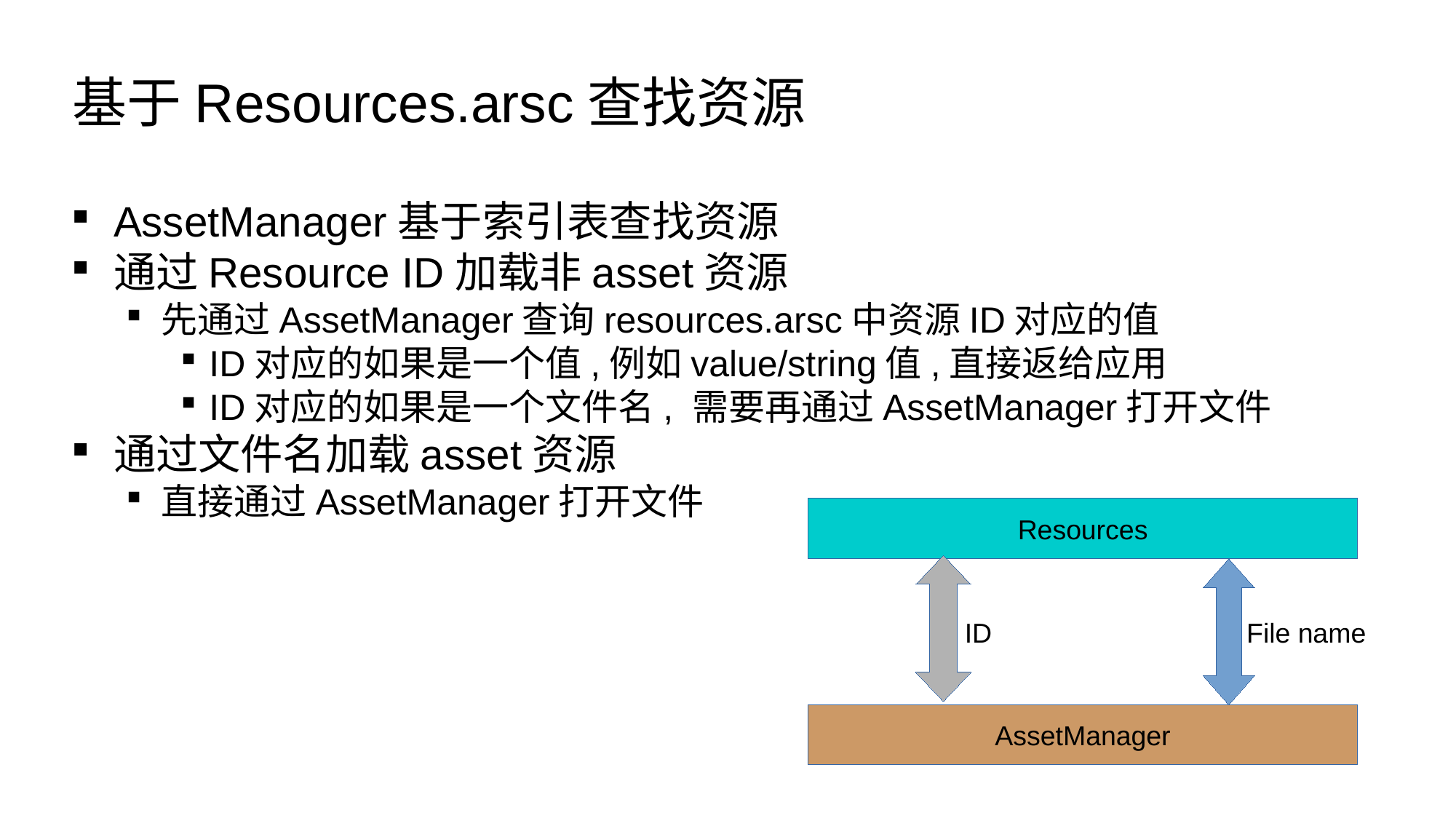

基于Resources.arsc查找资源
AssetManager基于索引表查找资源
通过Resource ID加载非asset资源
先通过AssetManager查询resources.arsc中资源ID对应的值
ID对应的如果是一个值,例如value/string值,直接返给应用
ID对应的如果是一个文件名, 需要再通过AssetManager打开文件
通过文件名加载asset资源
直接通过AssetManager打开文件
Resources

ID
File name
AssetManager